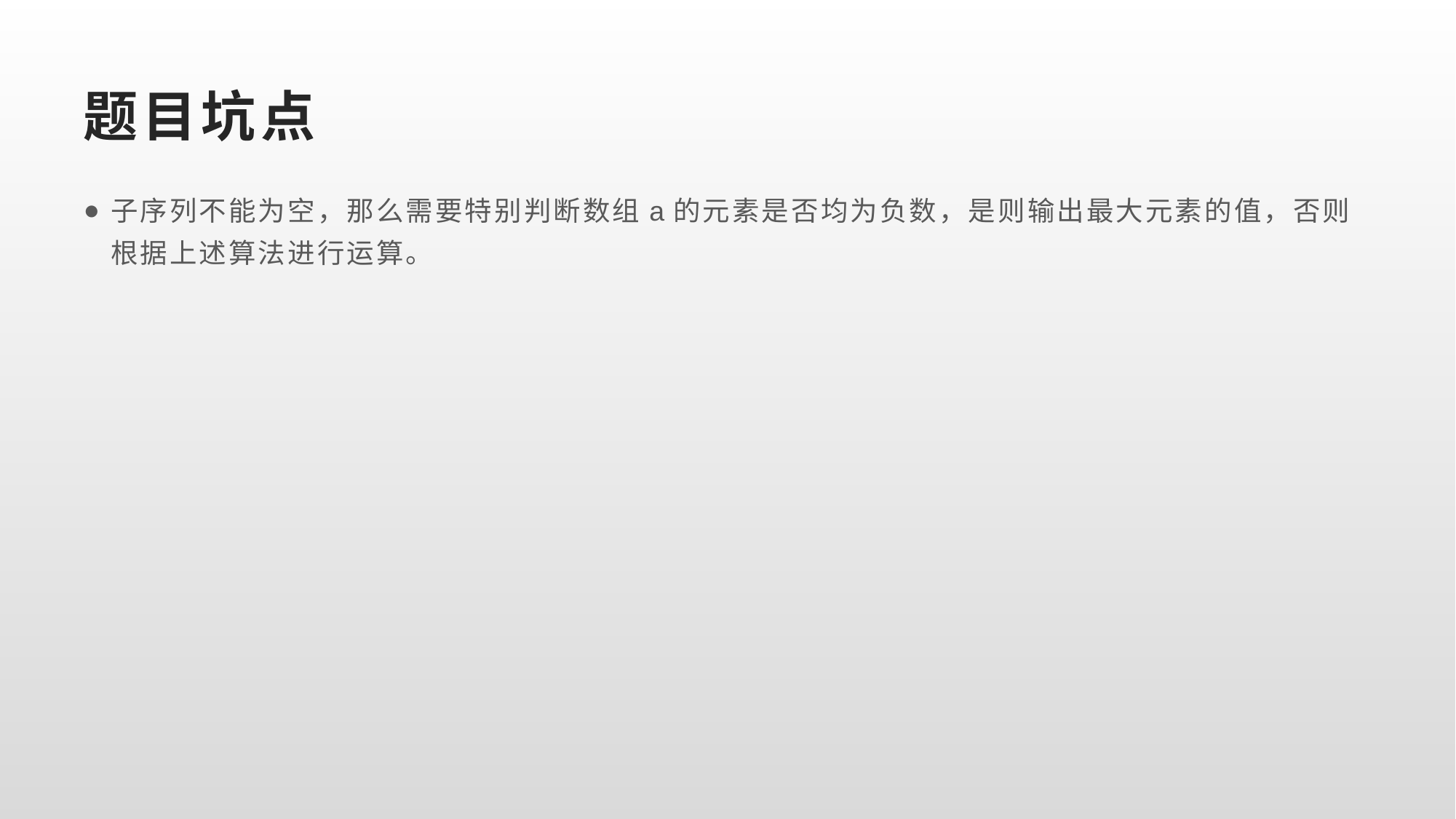

# 题目坑点
子序列不能为空，那么需要特别判断数组a的元素是否均为负数，是则输出最大元素的值，否则根据上述算法进行运算。